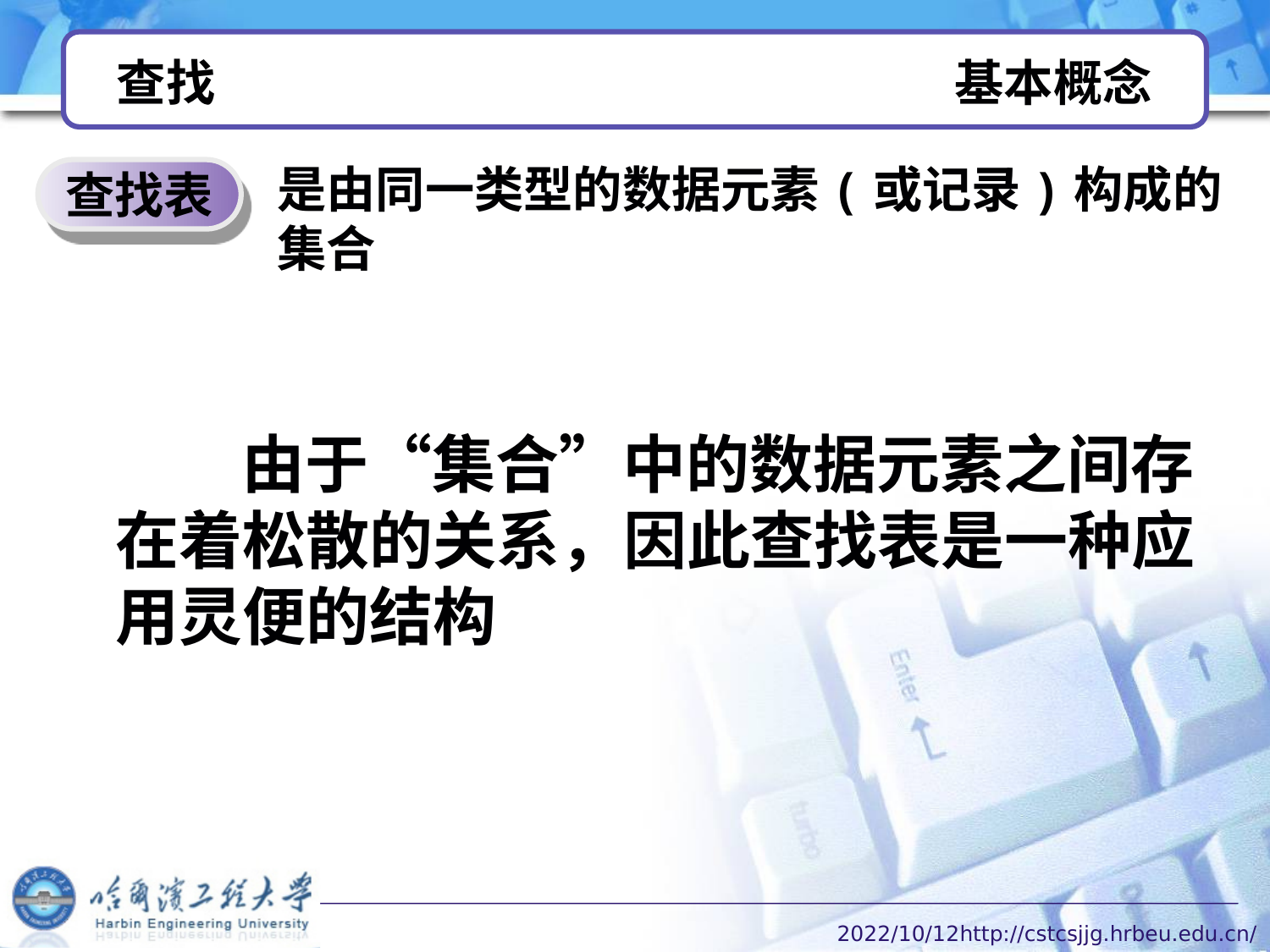

# 查找                                                                  基本概念
是由同一类型的数据元素(或记录)构成的集合
查找表
           由于“集合”中的数据元素之间存在着松散的关系，因此查找表是一种应用灵便的结构
2022/10/12http://cstcsjjg.hrbeu.edu.cn/